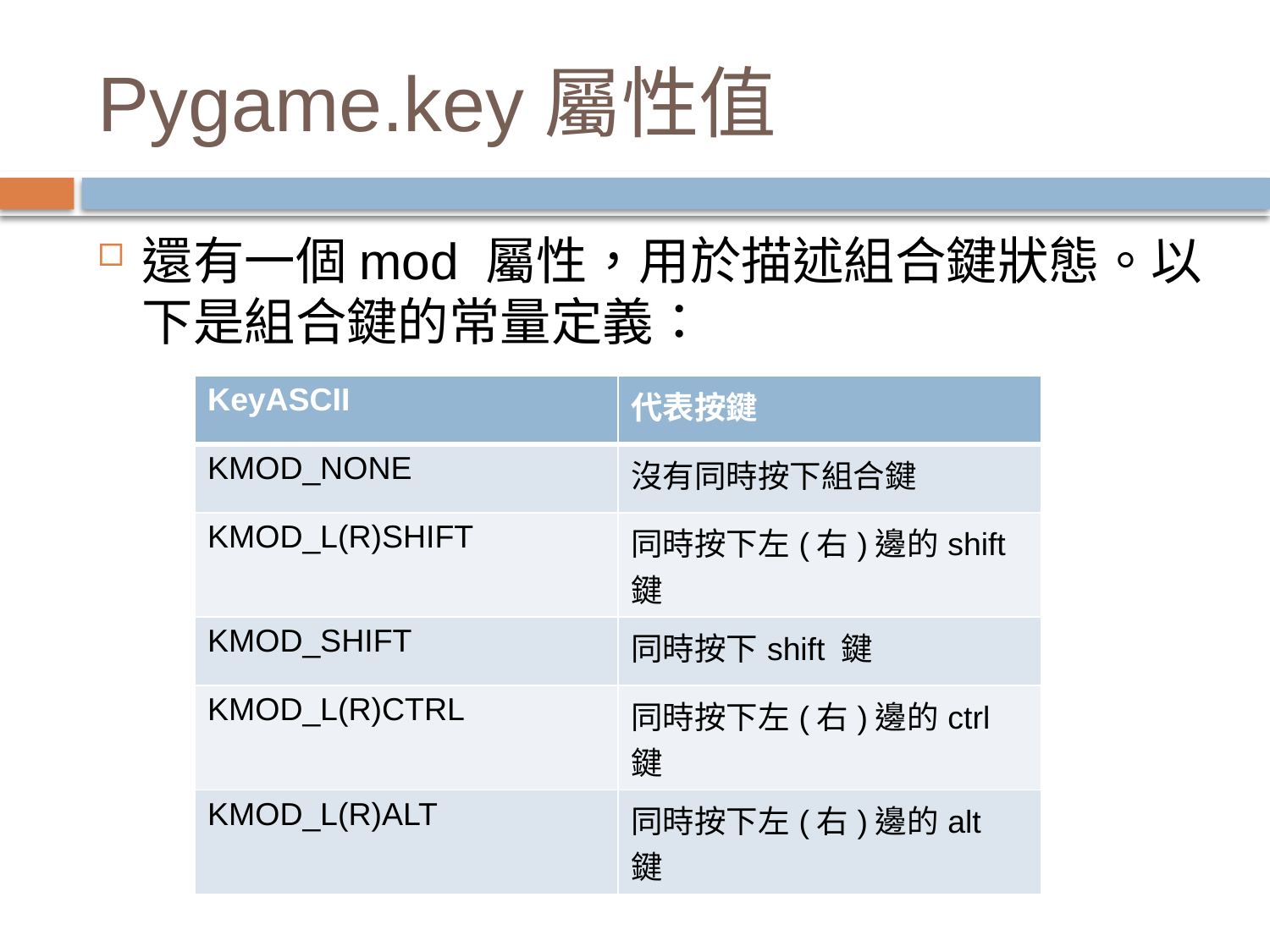

# Pygame.key屬性值
還有一個mod 屬性，用於描述組合鍵狀態。以下是組合鍵的常量定義：

| KeyASCII | 代表按鍵 |
| --- | --- |
| KMOD\_NONE | 沒有同時按下組合鍵 |
| KMOD\_L(R)SHIFT | 同時按下左(右)邊的shift 鍵 |
| KMOD\_SHIFT | 同時按下shift 鍵 |
| KMOD\_L(R)CTRL | 同時按下左(右)邊的ctrl 鍵 |
| KMOD\_L(R)ALT | 同時按下左(右)邊的alt 鍵 |